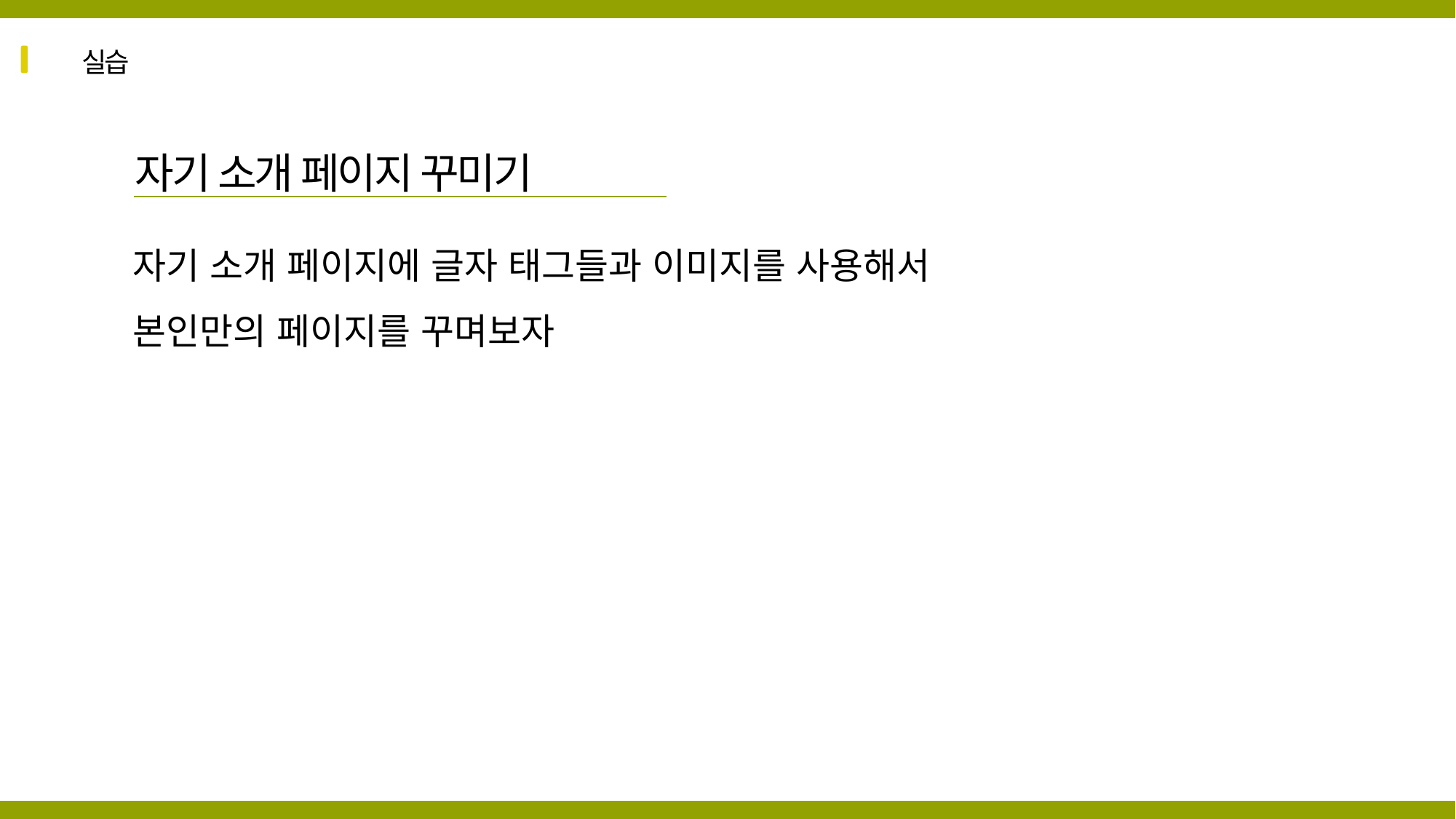

실습

자기 소개 페이지 꾸미기
자기 소개 페이지에 글자 태그들과 이미지를 사용해서
본인만의 페이지를 꾸며보자